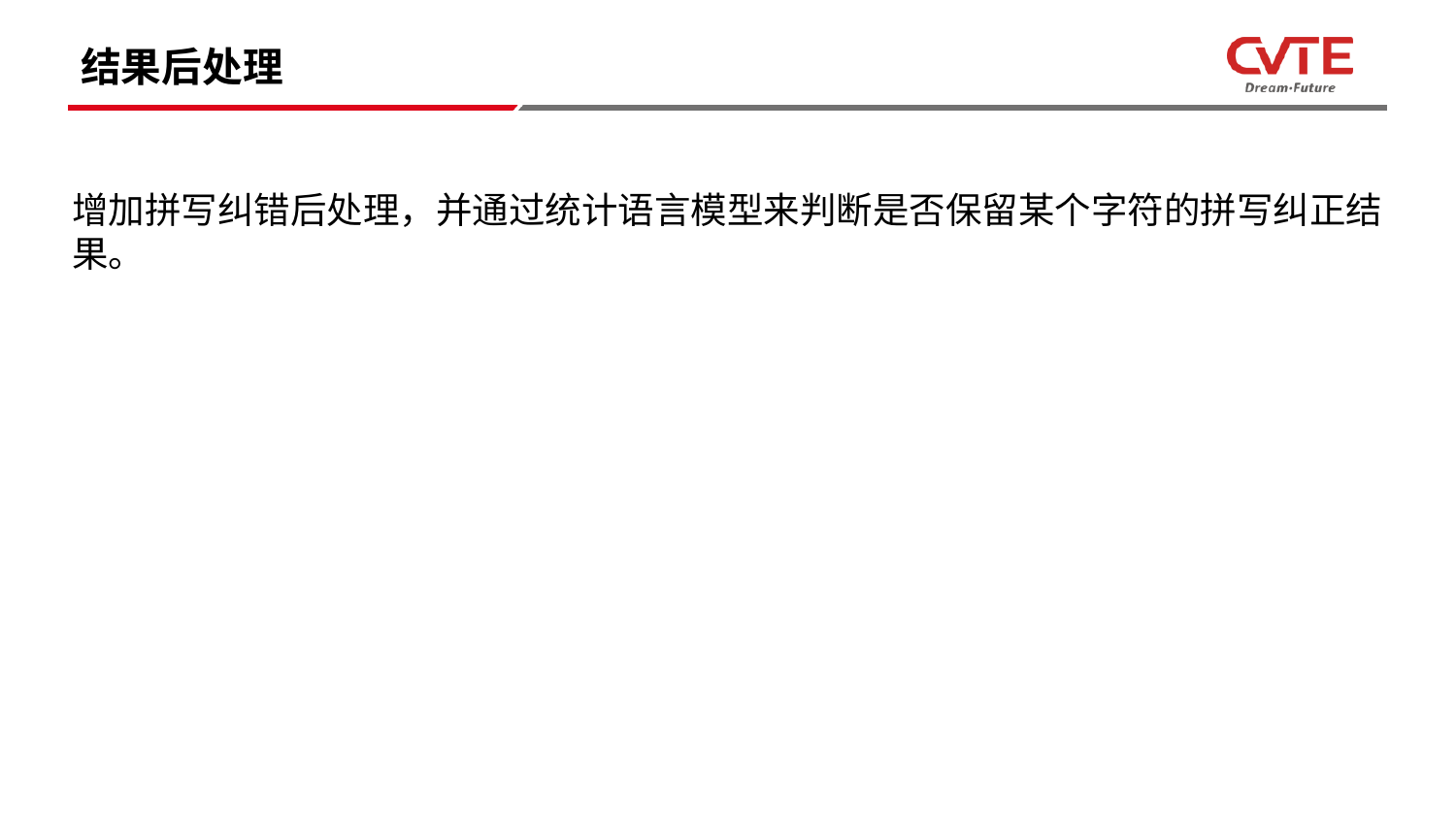

# 结果后处理
增加拼写纠错后处理，并通过统计语言模型来判断是否保留某个字符的拼写纠正结果。